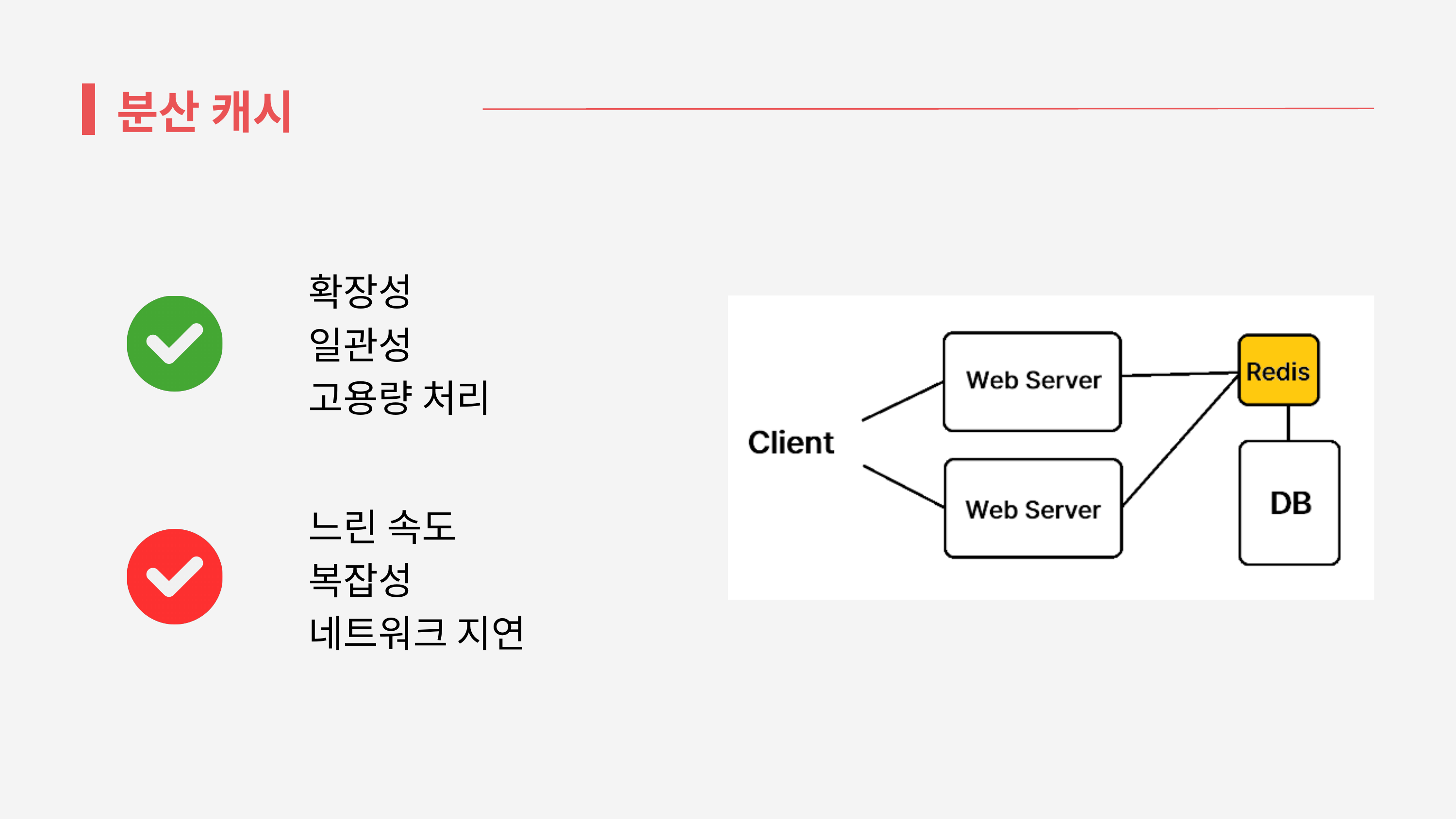

분산 캐시

확장성
일관성
고용량 처리

느린 속도
복잡성
네트워크 지연